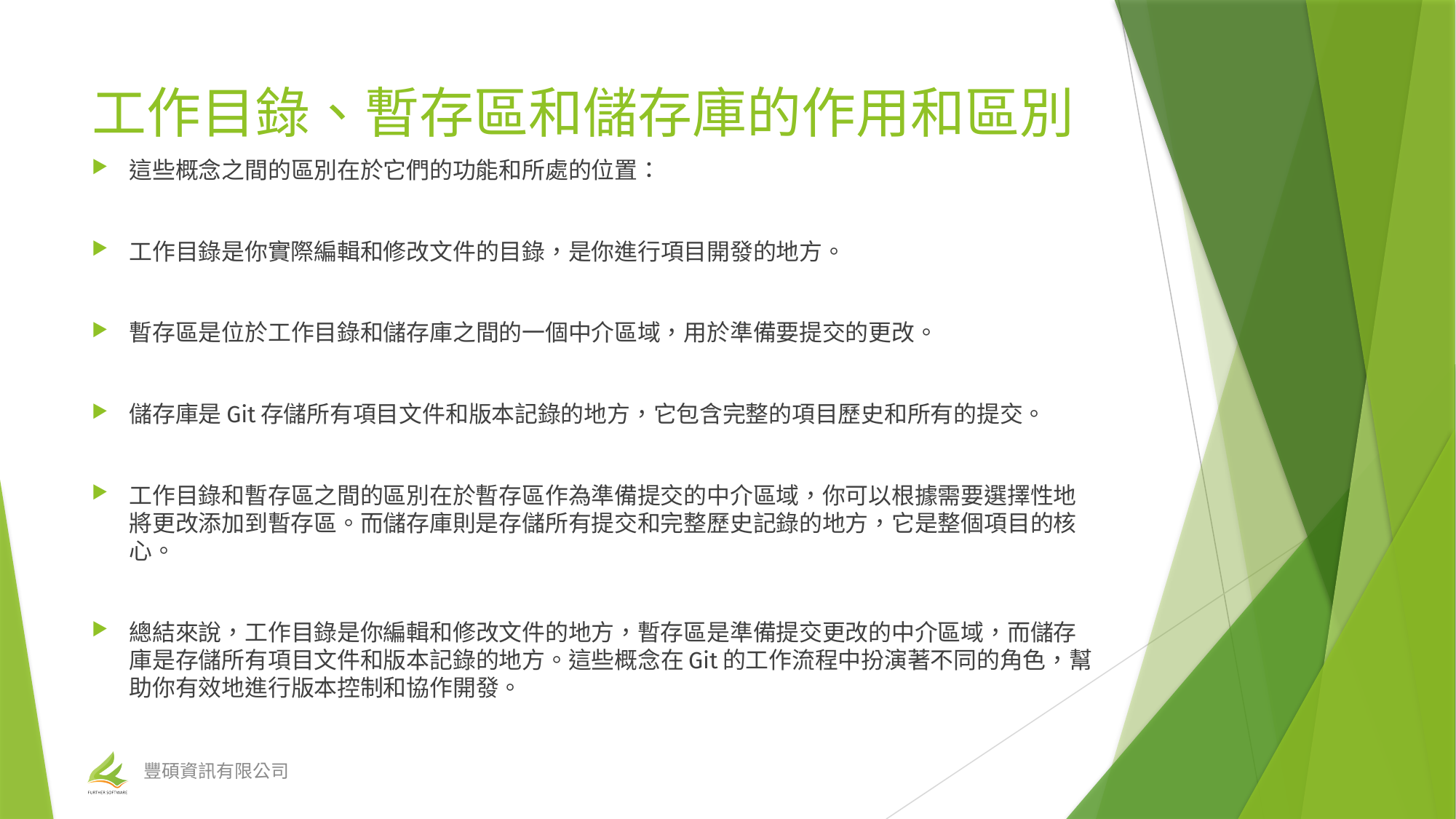

# 工作目錄、暫存區和儲存庫的作用和區別
這些概念之間的區別在於它們的功能和所處的位置：

工作目錄是你實際編輯和修改文件的目錄，是你進行項目開發的地方。

暫存區是位於工作目錄和儲存庫之間的一個中介區域，用於準備要提交的更改。

儲存庫是Git存儲所有項目文件和版本記錄的地方，它包含完整的項目歷史和所有的提交。

工作目錄和暫存區之間的區別在於暫存區作為準備提交的中介區域，你可以根據需要選擇性地將更改添加到暫存區。而儲存庫則是存儲所有提交和完整歷史記錄的地方，它是整個項目的核心。

總結來說，工作目錄是你編輯和修改文件的地方，暫存區是準備提交更改的中介區域，而儲存庫是存儲所有項目文件和版本記錄的地方。這些概念在Git的工作流程中扮演著不同的角色，幫助你有效地進行版本控制和協作開發。
豐碩資訊有限公司